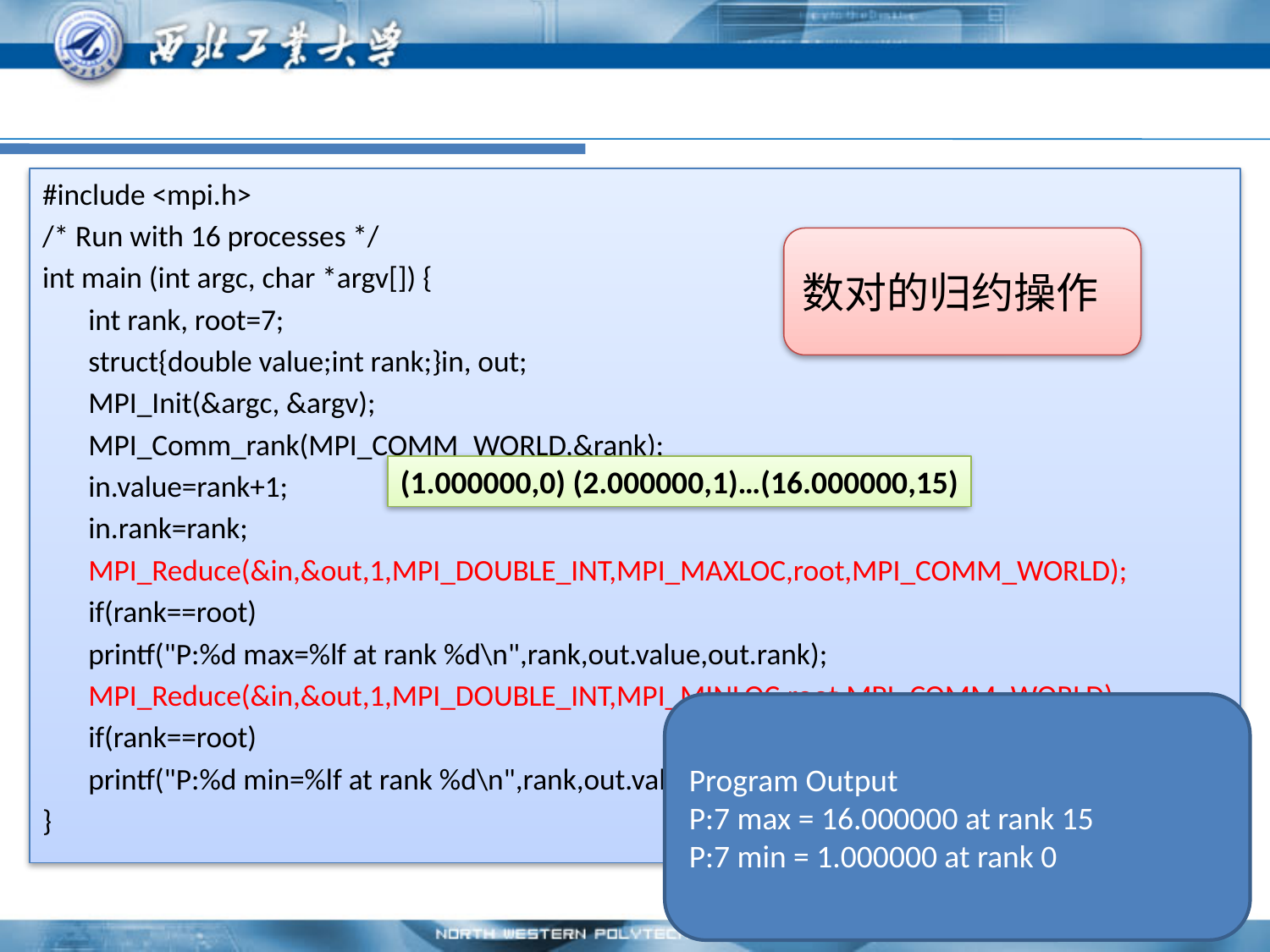

#
#include <mpi.h>
/* Run with 16 processes */
int main (int argc, char *argv[]) {
	int rank, root=7;
	struct{double value;int rank;}in, out;
	MPI_Init(&argc, &argv);
	MPI_Comm_rank(MPI_COMM_WORLD,&rank);
	in.value=rank+1;
	in.rank=rank;
	MPI_Reduce(&in,&out,1,MPI_DOUBLE_INT,MPI_MAXLOC,root,MPI_COMM_WORLD);
	if(rank==root)
	printf("P:%d max=%lf at rank %d\n",rank,out.value,out.rank);
	MPI_Reduce(&in,&out,1,MPI_DOUBLE_INT,MPI_MINLOC,root,MPI_COMM_WORLD);
	if(rank==root)
	printf("P:%d min=%lf at rank %d\n",rank,out.value,out.rank);MPI_Finalize();
}
数对的归约操作
(1.000000,0) (2.000000,1)…(16.000000,15)
Program Output
P:7 max = 16.000000 at rank 15
P:7 min = 1.000000 at rank 0
103